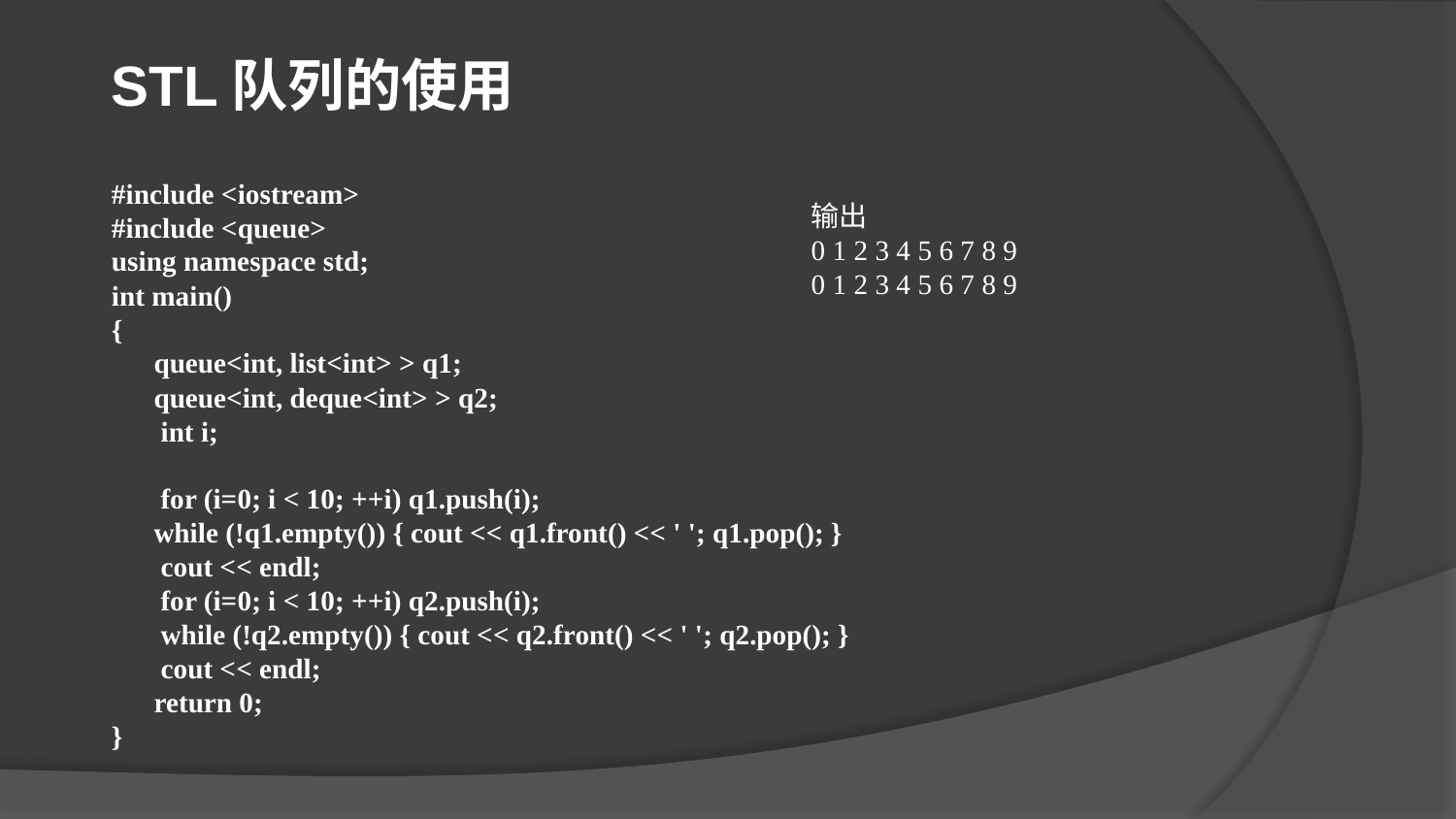

STL队列的使用
#include <iostream>
#include <queue>
using namespace std;
int main()
{
      queue<int, list<int> > q1;
      queue<int, deque<int> > q2;
       int i;

       for (i=0; i < 10; ++i) q1.push(i);
      while (!q1.empty()) { cout << q1.front() << ' '; q1.pop(); }
       cout << endl;
       for (i=0; i < 10; ++i) q2.push(i);
       while (!q2.empty()) { cout << q2.front() << ' '; q2.pop(); }
       cout << endl;
      return 0;
}
输出
0 1 2 3 4 5 6 7 8 9
0 1 2 3 4 5 6 7 8 9